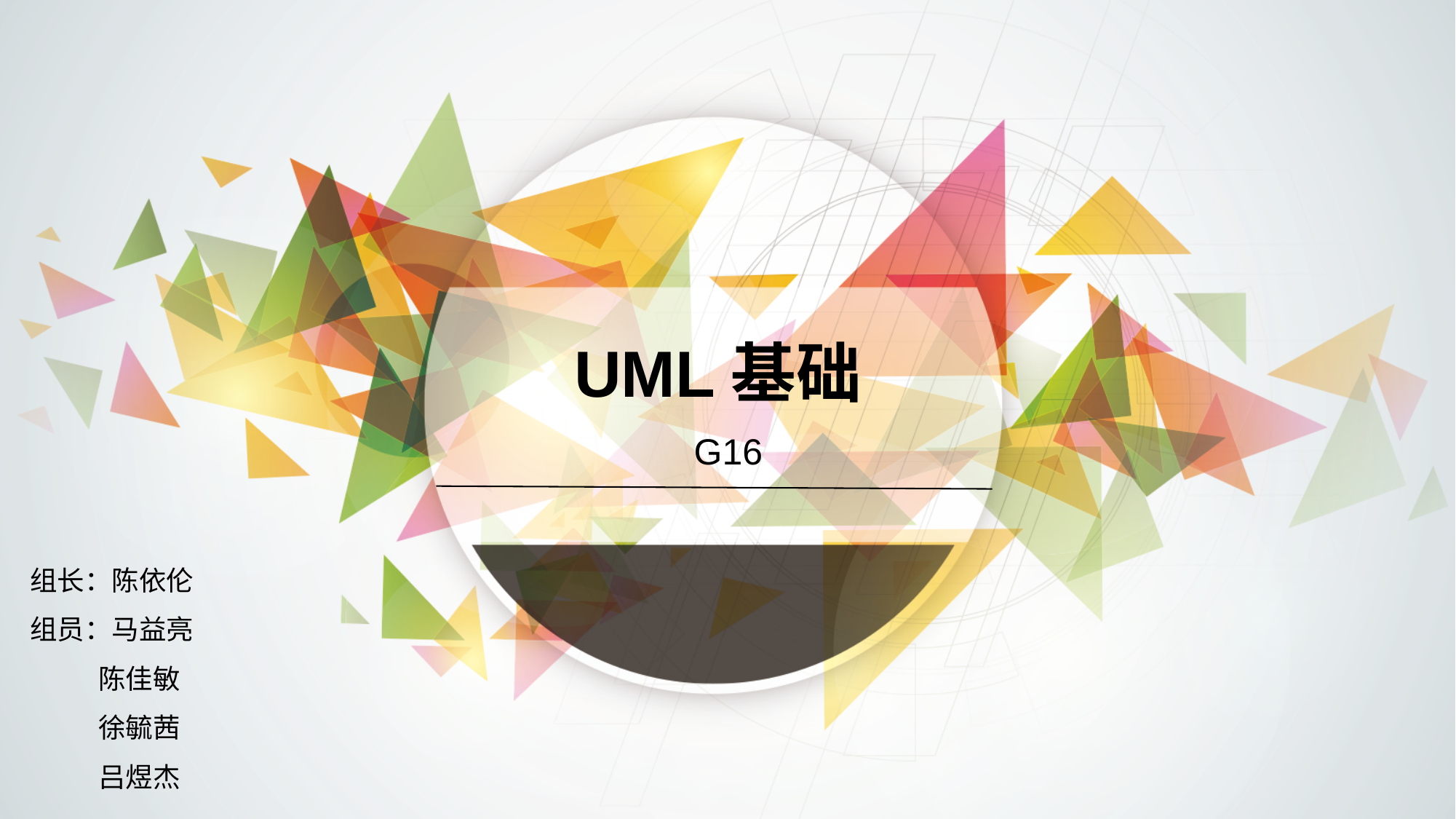

UML基础
G16
组长：陈依伦
组员：马益亮
          陈佳敏
          徐毓茜
          吕煜杰